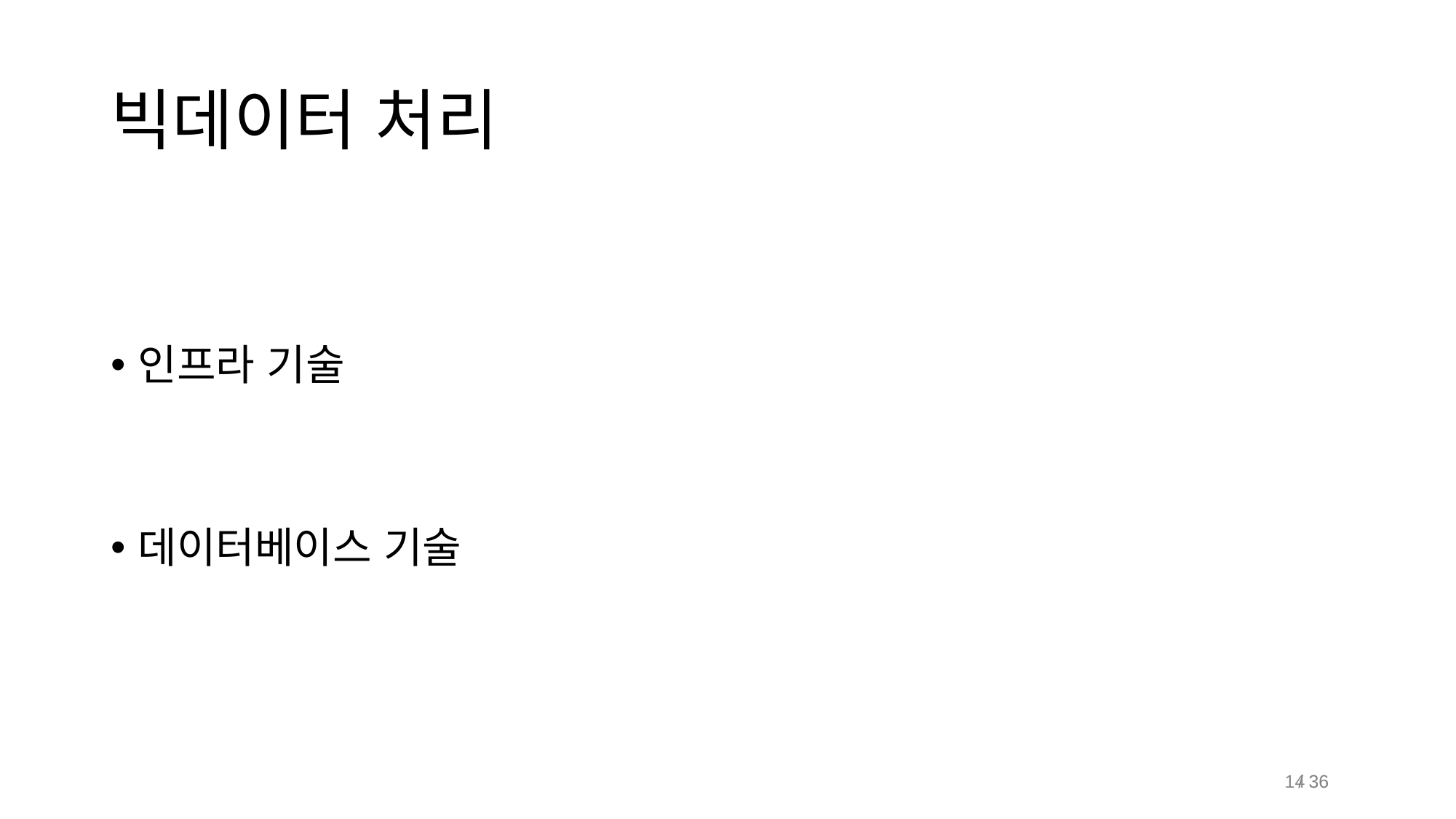

# 빅데이터 처리

인프라 기술

데이터베이스 기술
14